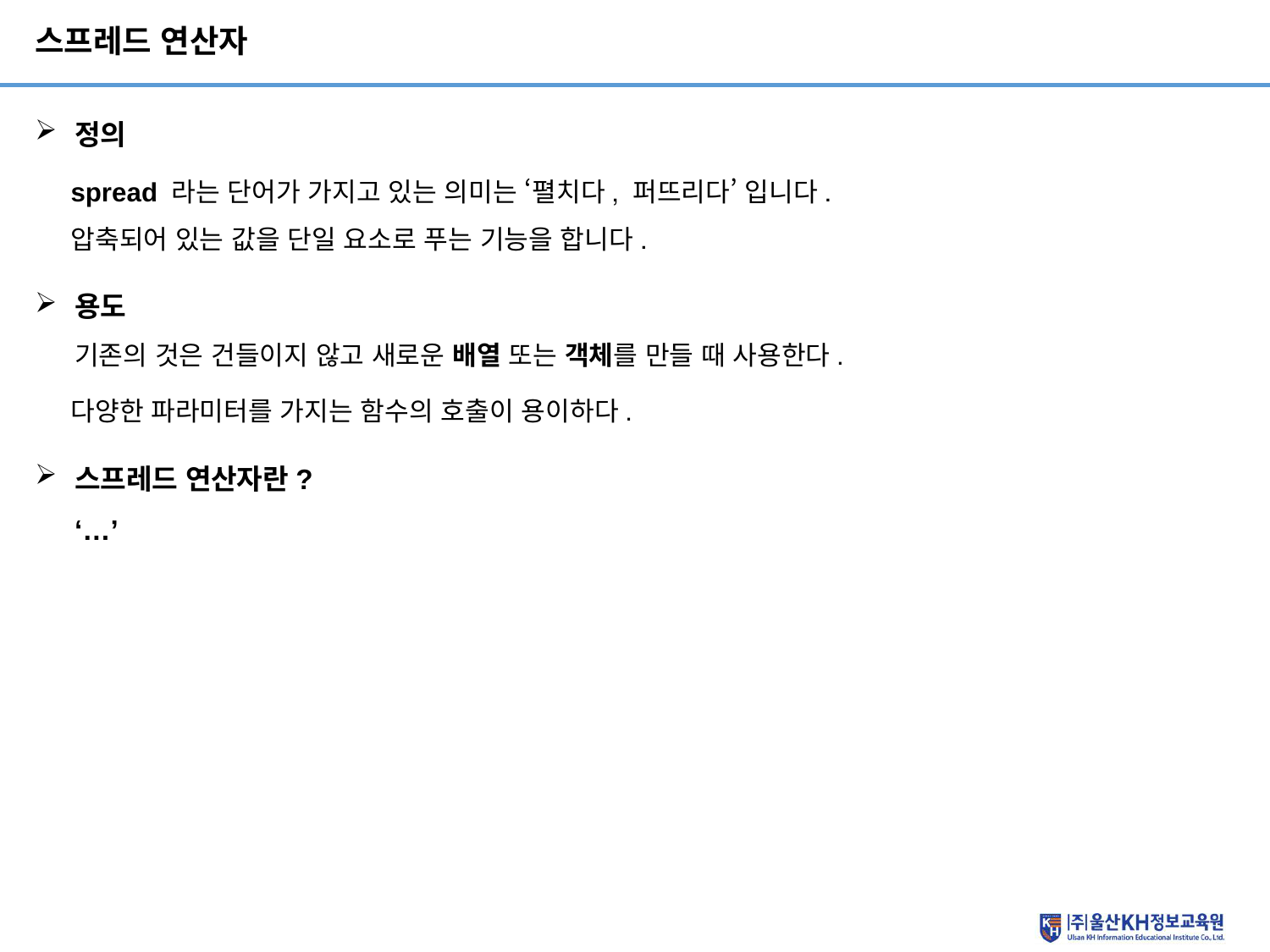

# 스프레드 연산자

정의
spread 라는 단어가 가지고 있는 의미는 ‘펼치다, 퍼뜨리다’ 입니다.
압축되어 있는 값을 단일 요소로 푸는 기능을 합니다.
용도
기존의 것은 건들이지 않고 새로운 배열 또는 객체를 만들 때 사용한다.
다양한 파라미터를 가지는 함수의 호출이 용이하다.
스프레드 연산자란?
‘…’